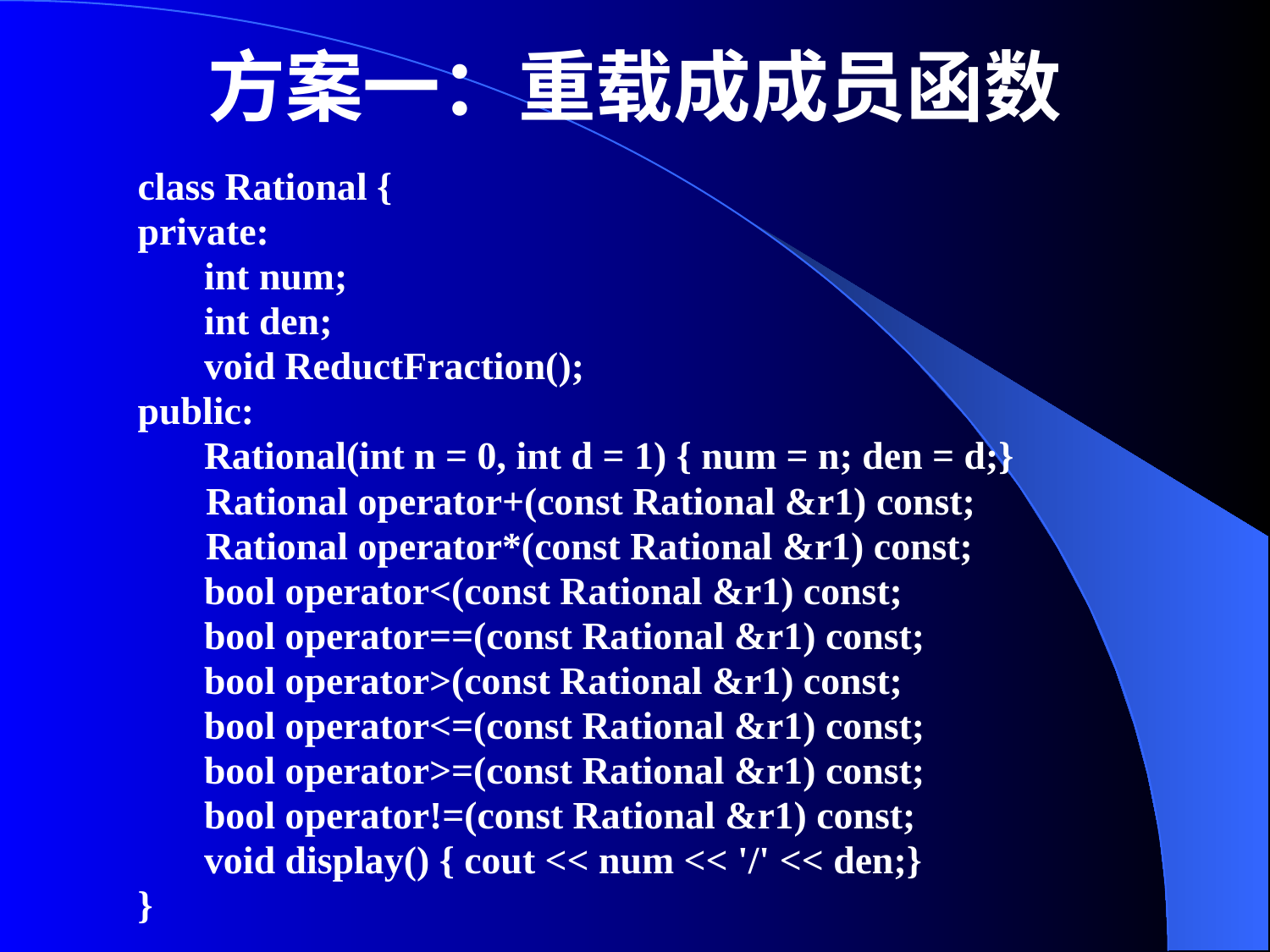

# 方案一：重载成成员函数
class Rational {
private:
	int num;
	int den;
	void ReductFraction();
public:
	Rational(int n = 0, int d = 1) { num = n; den = d;}
       Rational operator+(const Rational &r1) const;
       Rational operator*(const Rational &r1) const;
	bool operator<(const Rational &r1) const;
	bool operator==(const Rational &r1) const;
	bool operator>(const Rational &r1) const;
	bool operator<=(const Rational &r1) const;
	bool operator>=(const Rational &r1) const;
	bool operator!=(const Rational &r1) const;
	void display() { cout << num << '/' << den;}
}